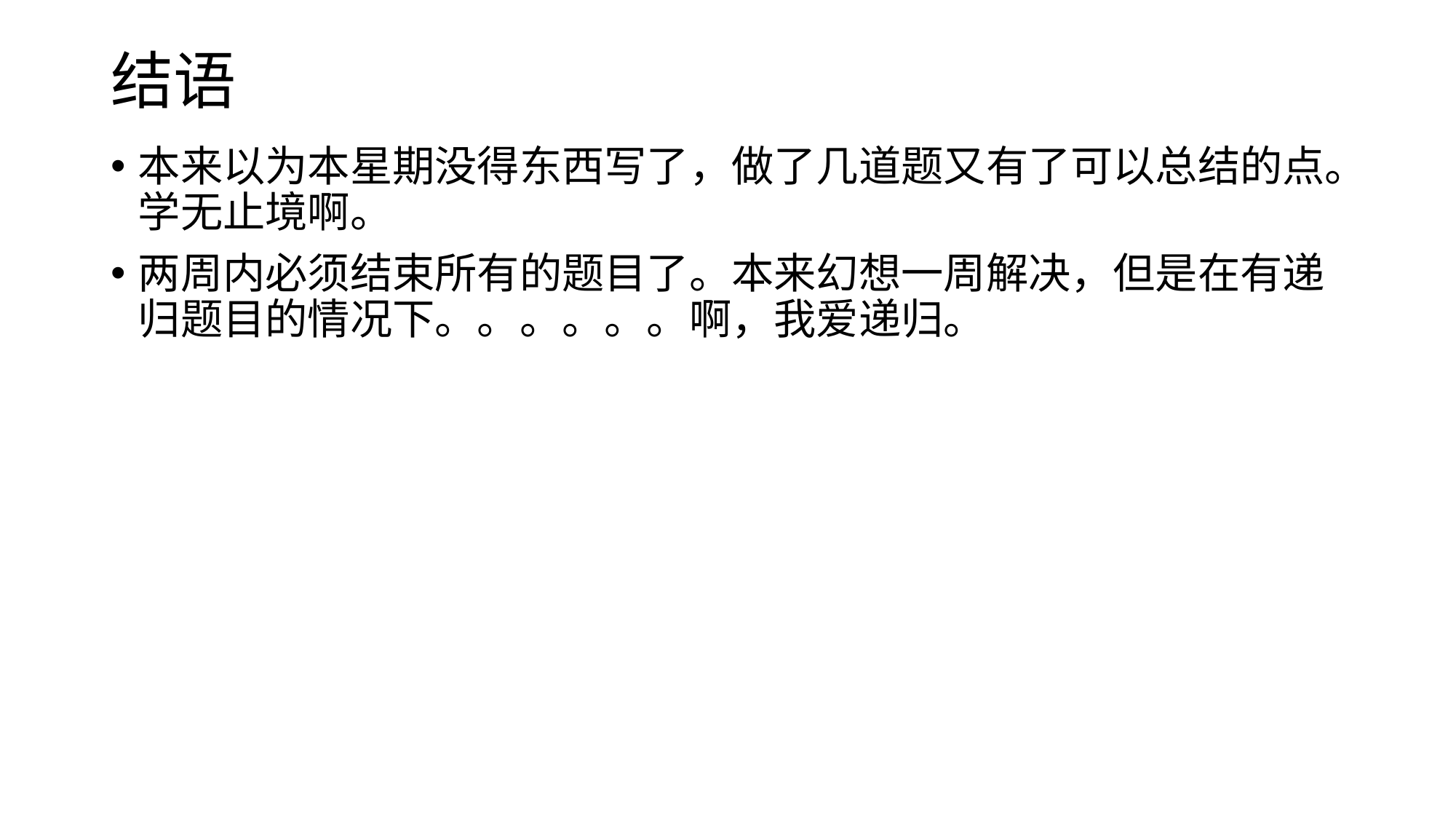

# 结语
本来以为本星期没得东西写了，做了几道题又有了可以总结的点。学无止境啊。
两周内必须结束所有的题目了。本来幻想一周解决，但是在有递归题目的情况下。。。。。。啊，我爱递归。